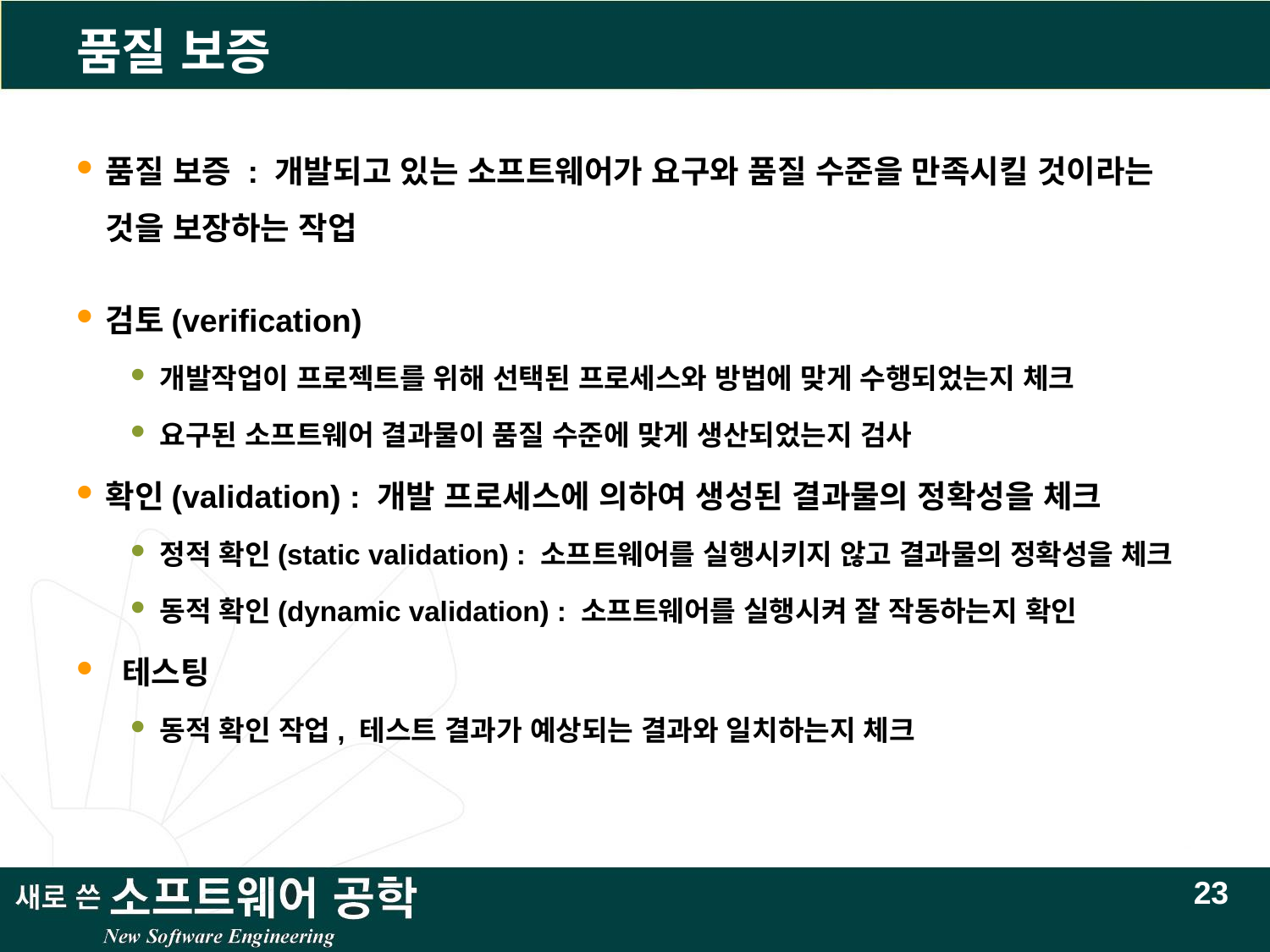

# 품질 보증
품질 보증 : 개발되고 있는 소프트웨어가 요구와 품질 수준을 만족시킬 것이라는 것을 보장하는 작업

검토(verification)
개발작업이 프로젝트를 위해 선택된 프로세스와 방법에 맞게 수행되었는지 체크
요구된 소프트웨어 결과물이 품질 수준에 맞게 생산되었는지 검사
확인(validation) : 개발 프로세스에 의하여 생성된 결과물의 정확성을 체크
정적 확인(static validation) : 소프트웨어를 실행시키지 않고 결과물의 정확성을 체크
동적 확인(dynamic validation) : 소프트웨어를 실행시켜 잘 작동하는지 확인
 테스팅
동적 확인 작업, 테스트 결과가 예상되는 결과와 일치하는지 체크
23